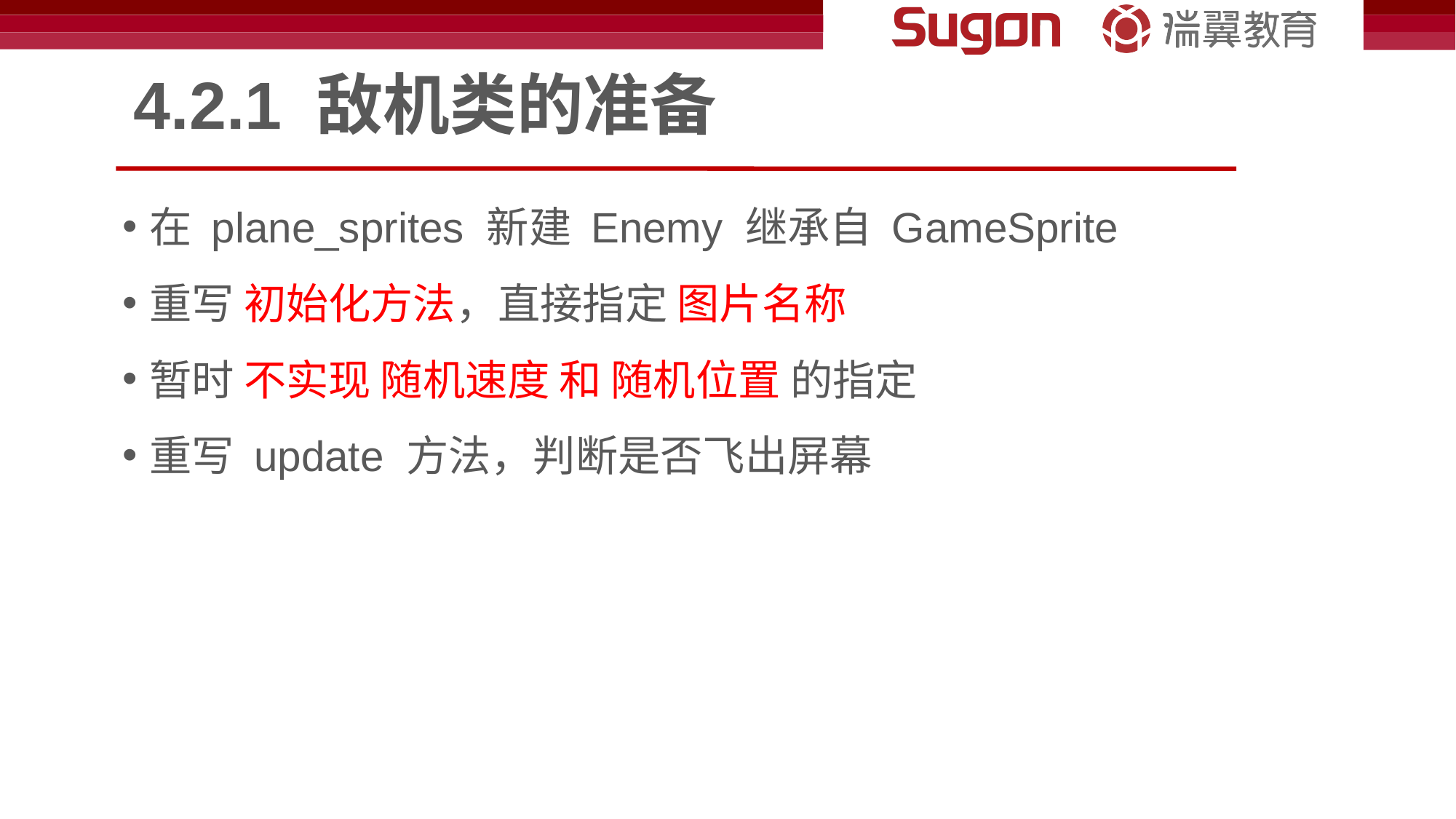

# 4.2.1 敌机类的准备
在 plane_sprites 新建 Enemy 继承自 GameSprite
重写 初始化方法，直接指定 图片名称
暂时 不实现 随机速度 和 随机位置 的指定
重写 update 方法，判断是否飞出屏幕